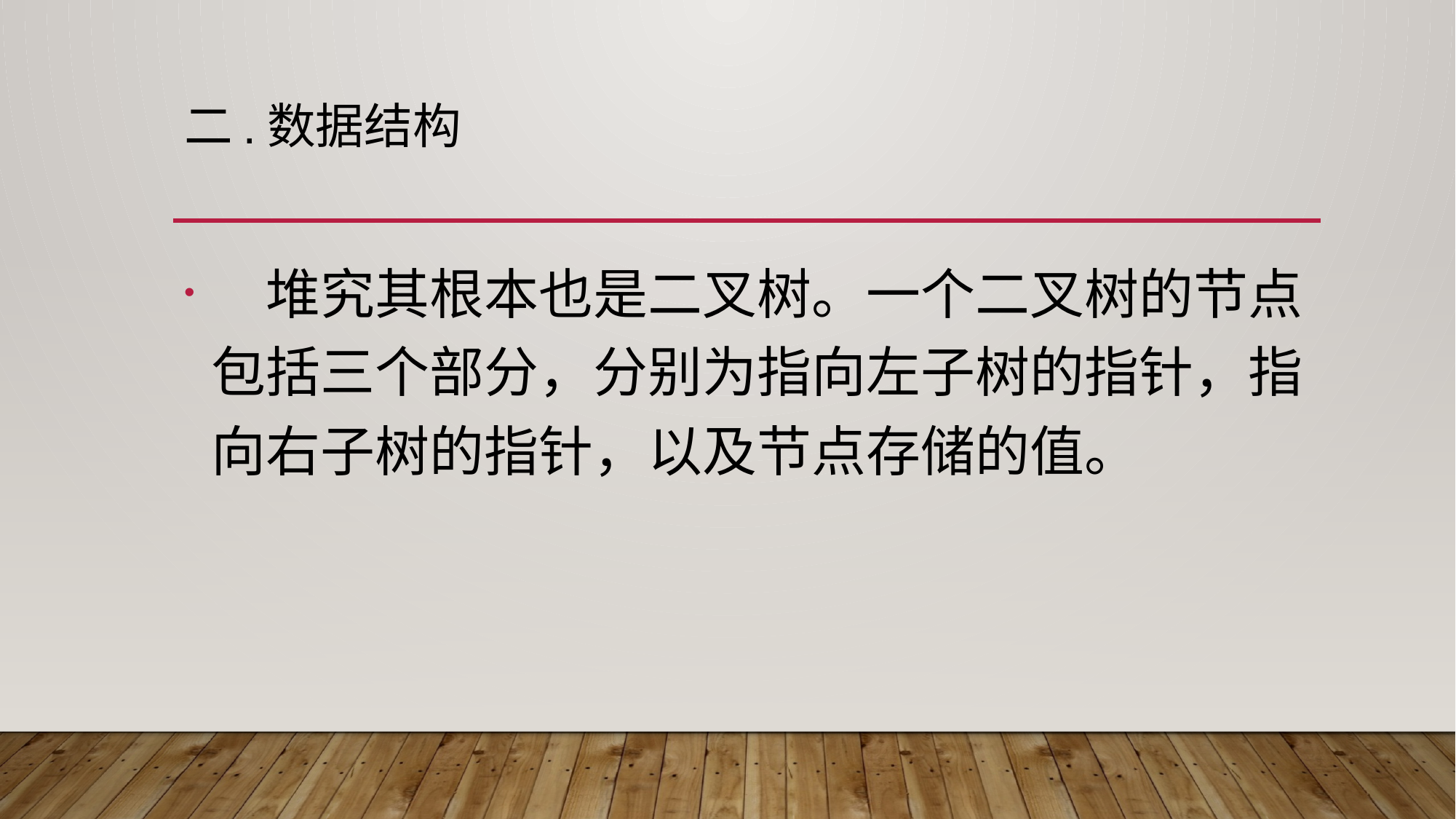

# 二.数据结构
       堆究其根本也是二叉树。一个二叉树的节点包括三个部分，分别为指向左子树的指针，指向右子树的指针，以及节点存储的值。